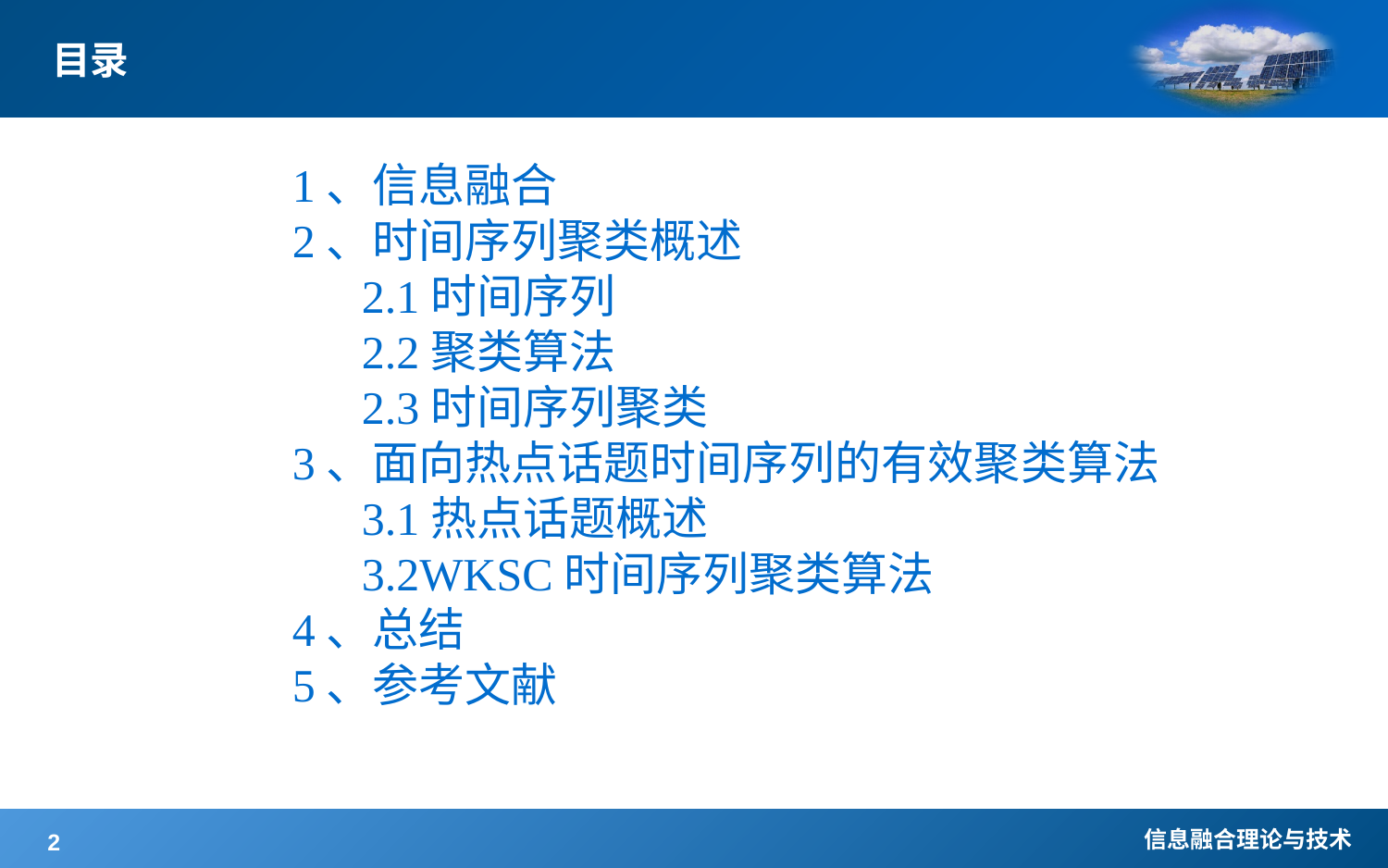

目录
1、信息融合
2、时间序列聚类概述
      2.1时间序列
      2.2聚类算法
      2.3时间序列聚类
3、面向热点话题时间序列的有效聚类算法
      3.1热点话题概述
      3.2WKSC时间序列聚类算法
4、总结
5、参考文献